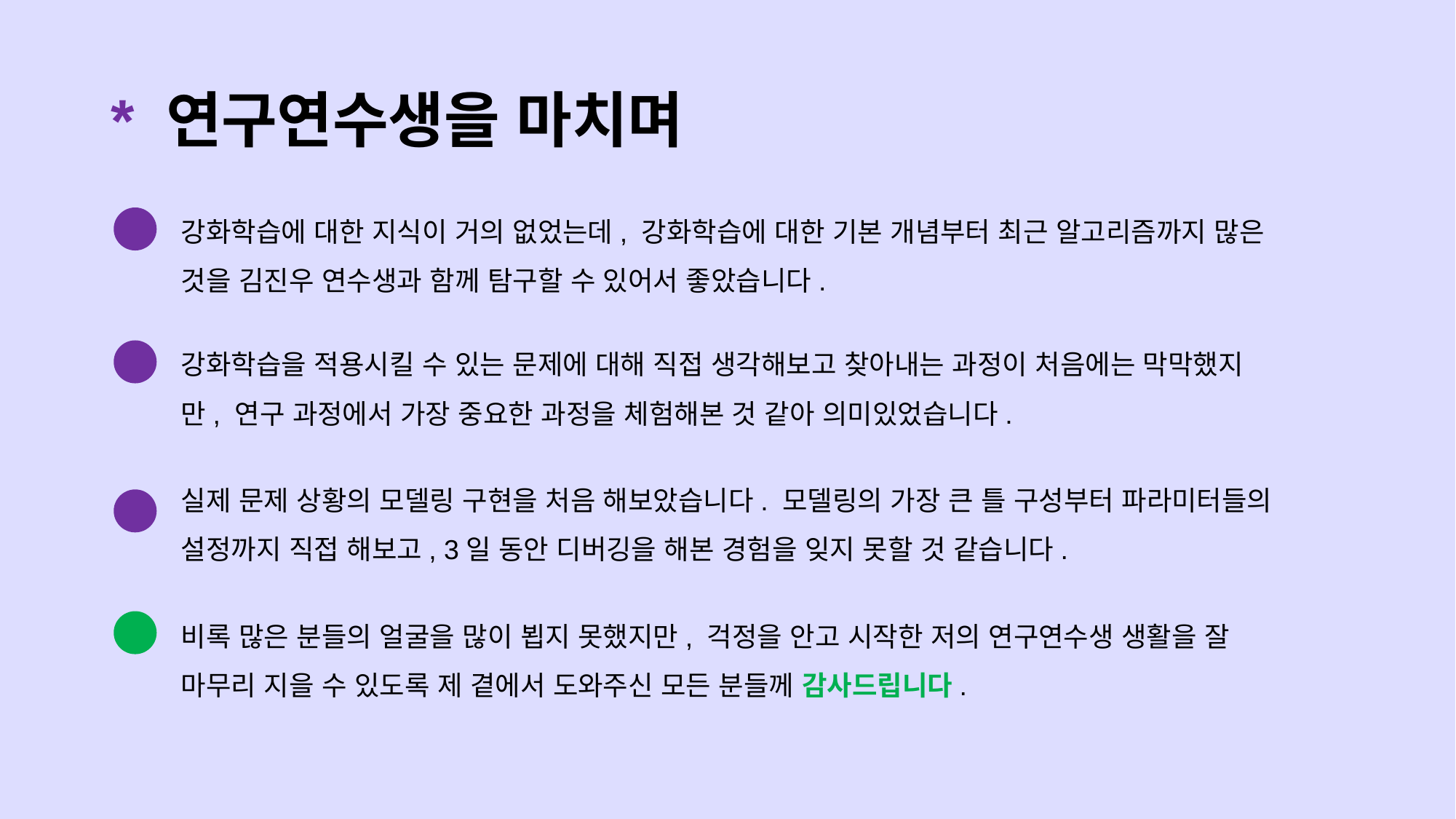

# * 연구연수생을 마치며
강화학습에 대한 지식이 거의 없었는데, 강화학습에 대한 기본 개념부터 최근 알고리즘까지 많은 것을 김진우 연수생과 함께 탐구할 수 있어서 좋았습니다.

강화학습을 적용시킬 수 있는 문제에 대해 직접 생각해보고 찾아내는 과정이 처음에는 막막했지만, 연구 과정에서 가장 중요한 과정을 체험해본 것 같아 의미있었습니다.

실제 문제 상황의 모델링 구현을 처음 해보았습니다. 모델링의 가장 큰 틀 구성부터 파라미터들의 설정까지 직접 해보고, 3일 동안 디버깅을 해본 경험을 잊지 못할 것 같습니다.

비록 많은 분들의 얼굴을 많이 뵙지 못했지만, 걱정을 안고 시작한 저의 연구연수생 생활을 잘 마무리 지을 수 있도록 제 곁에서 도와주신 모든 분들께 감사드립니다.

16